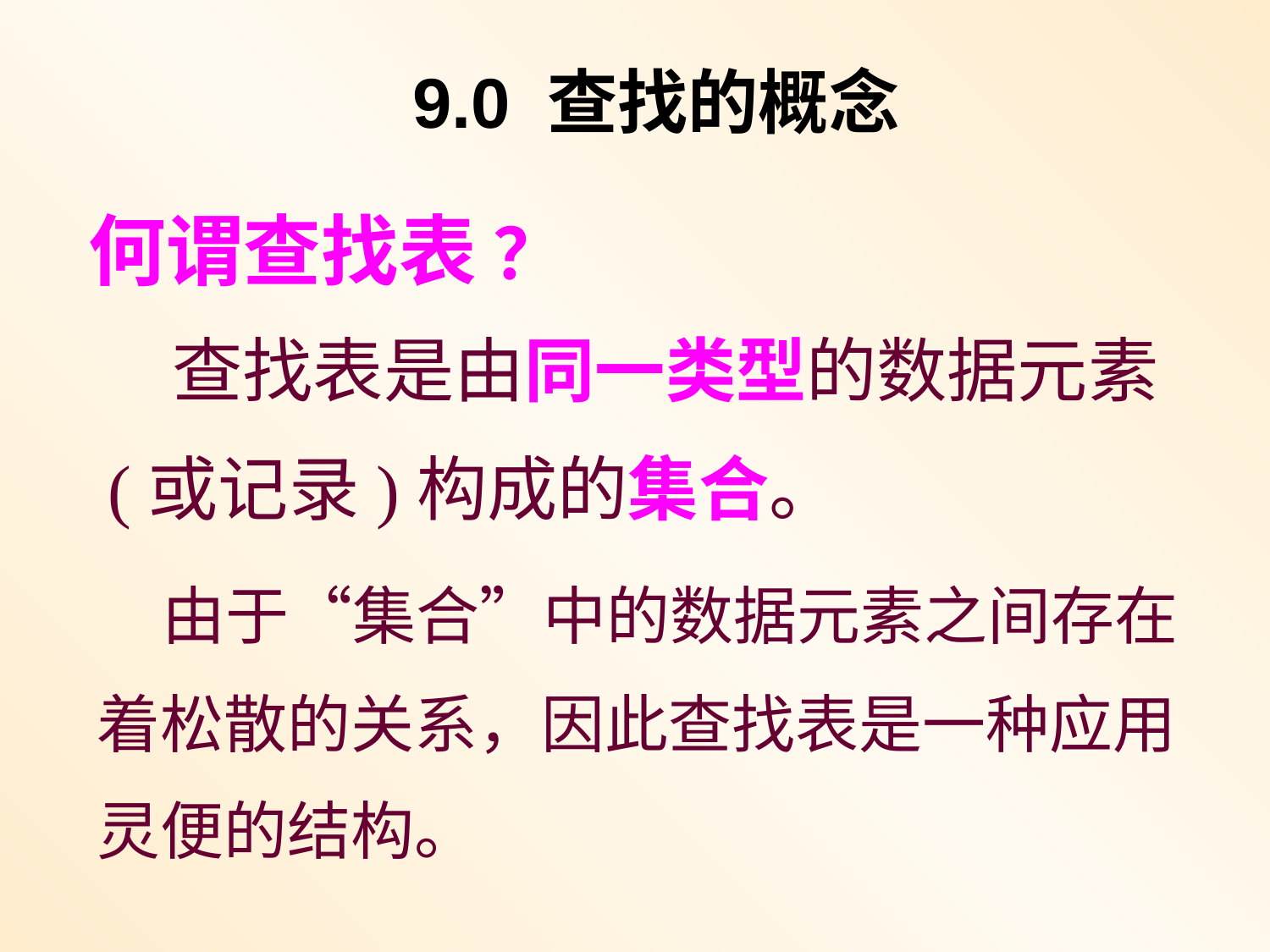

9.0 查找的概念
何谓查找表 ？
   查找表是由同一类型的数据元素(或记录)构成的集合。
   由于“集合”中的数据元素之间存在着松散的关系，因此查找表是一种应用灵便的结构。